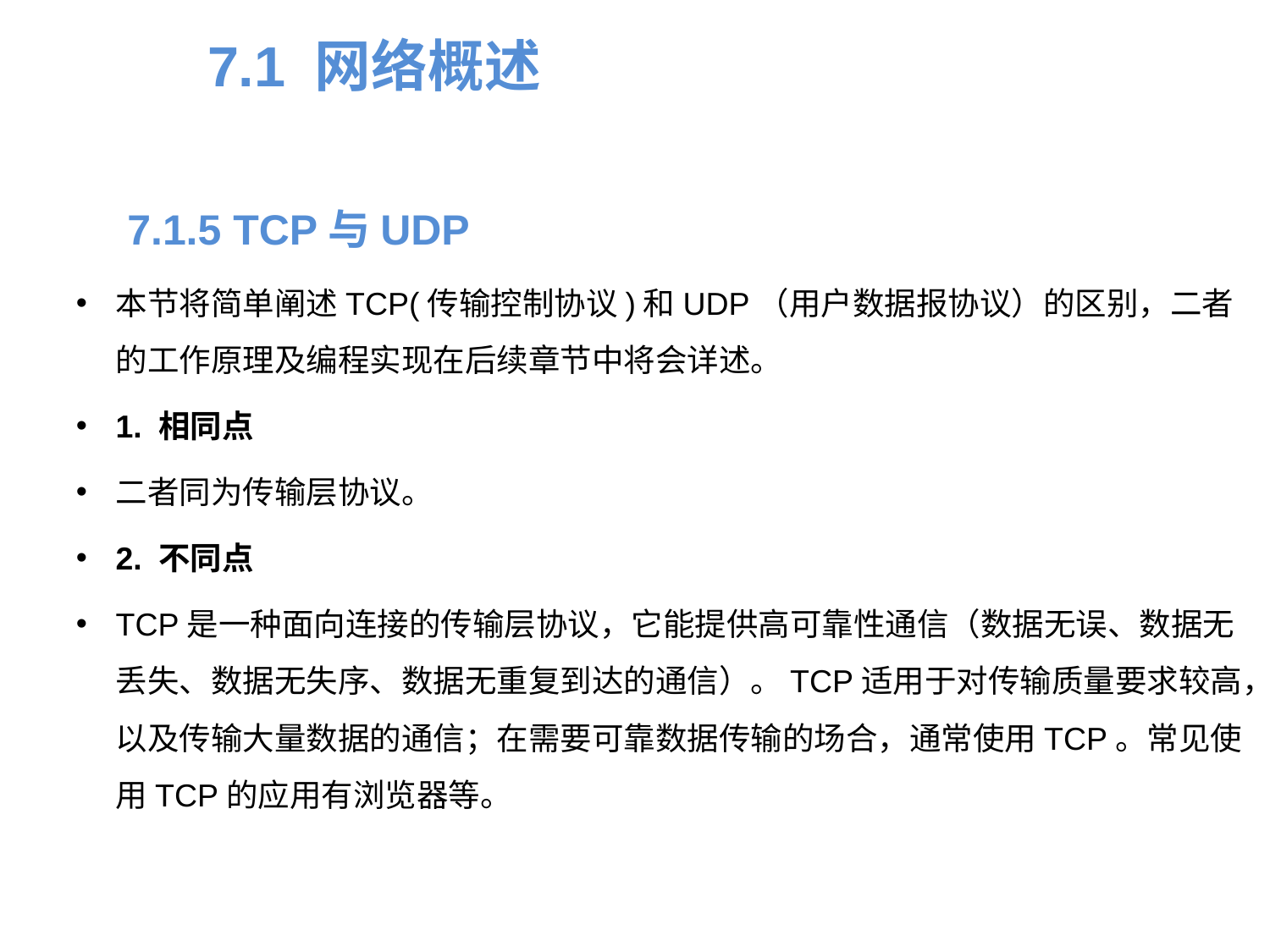

7.1 网络概述
7.1.5 TCP与UDP
本节将简单阐述TCP(传输控制协议)和UDP（用户数据报协议）的区别，二者的工作原理及编程实现在后续章节中将会详述。
1. 相同点
二者同为传输层协议。
2. 不同点
TCP是一种面向连接的传输层协议，它能提供高可靠性通信（数据无误、数据无丢失、数据无失序、数据无重复到达的通信）。TCP适用于对传输质量要求较高，以及传输大量数据的通信；在需要可靠数据传输的场合，通常使用TCP。常见使用TCP的应用有浏览器等。